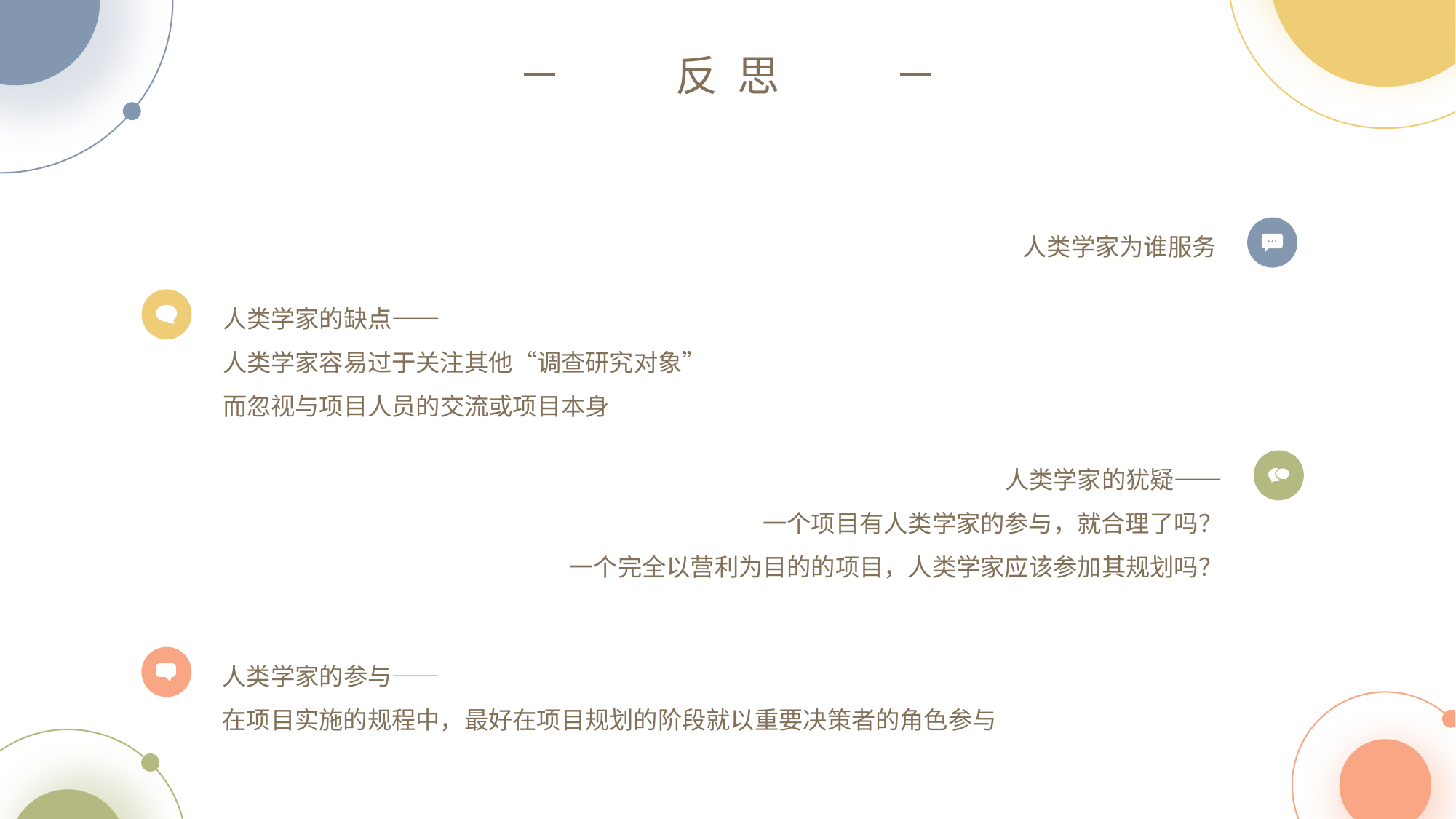

反  思
人类学家为谁服务

人类学家的缺点——
人类学家容易过于关注其他“调查研究对象”
而忽视与项目人员的交流或项目本身

人类学家的犹疑——
一个项目有人类学家的参与，就合理了吗？
一个完全以营利为目的的项目，人类学家应该参加其规划吗？

人类学家的参与——
在项目实施的规程中，最好在项目规划的阶段就以重要决策者的角色参与